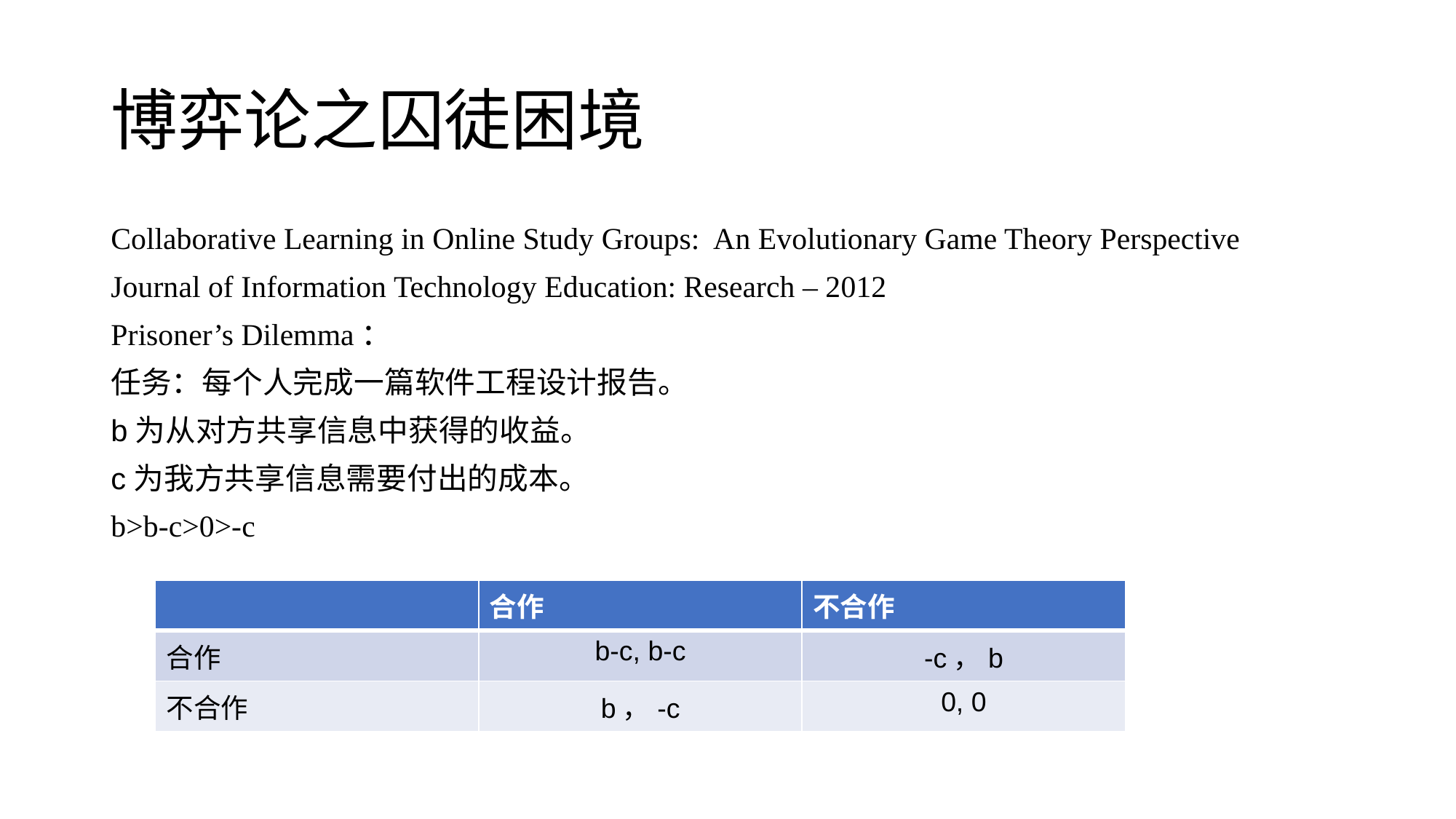

# 博弈论之囚徒困境
Collaborative Learning in Online Study Groups:  An Evolutionary Game Theory Perspective
Journal of Information Technology Education: Research – 2012
Prisoner’s Dilemma：
任务：每个人完成一篇软件工程设计报告。
b为从对方共享信息中获得的收益。
c为我方共享信息需要付出的成本。
b>b-c>0>-c

|  | 合作 | 不合作 |
| --- | --- | --- |
| 合作 | b-c, b-c | -c，b |
| 不合作 | b，-c | 0, 0 |